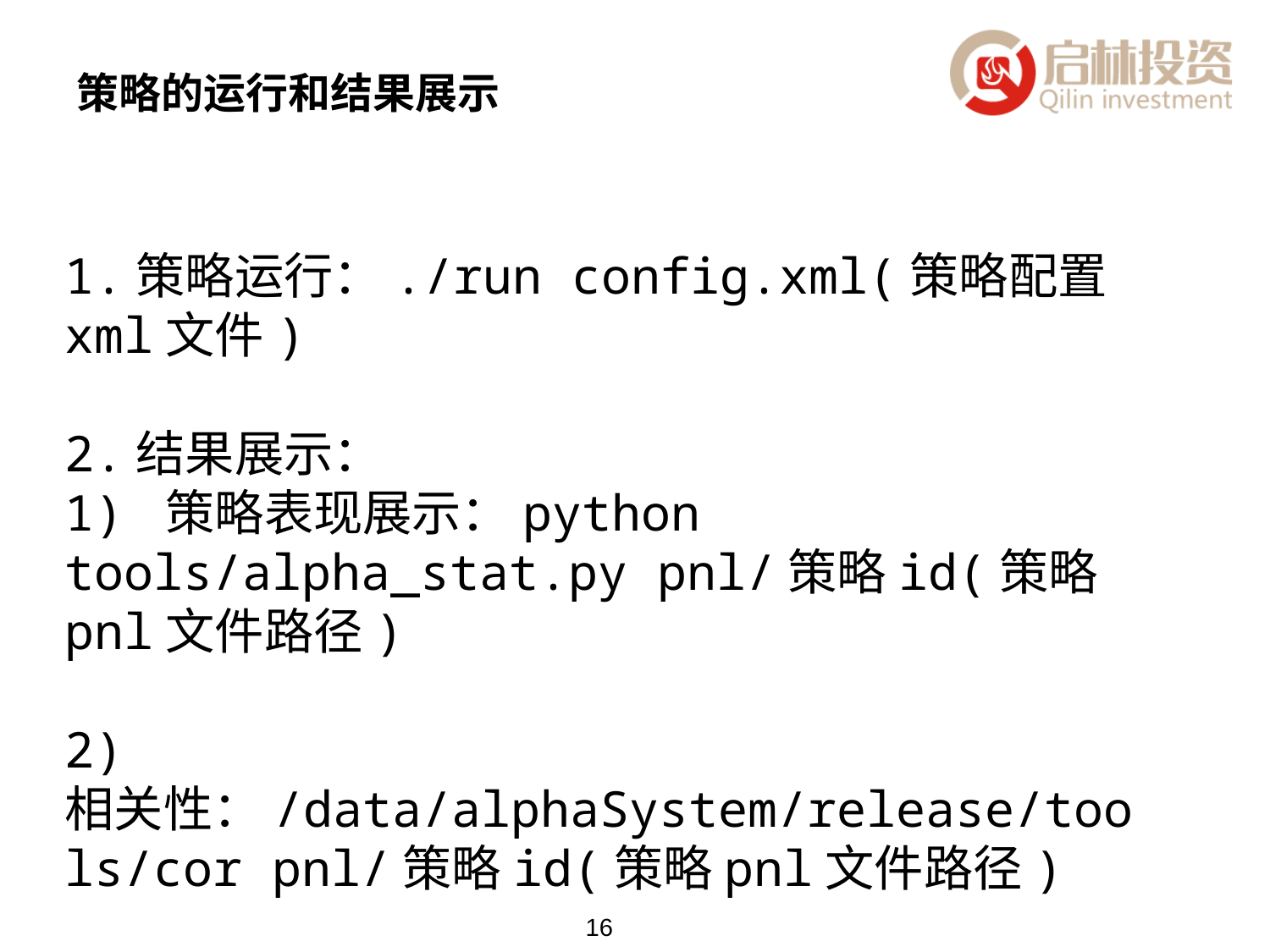

# 策略的运行和结果展示
1.策略运行：./run config.xml(策略配置xml文件)

2.结果展示：
1) 策略表现展示：python tools/alpha_stat.py pnl/策略id(策略pnl文件路径)

2) 相关性：/data/alphaSystem/release/tools/cor pnl/策略id(策略pnl文件路径)